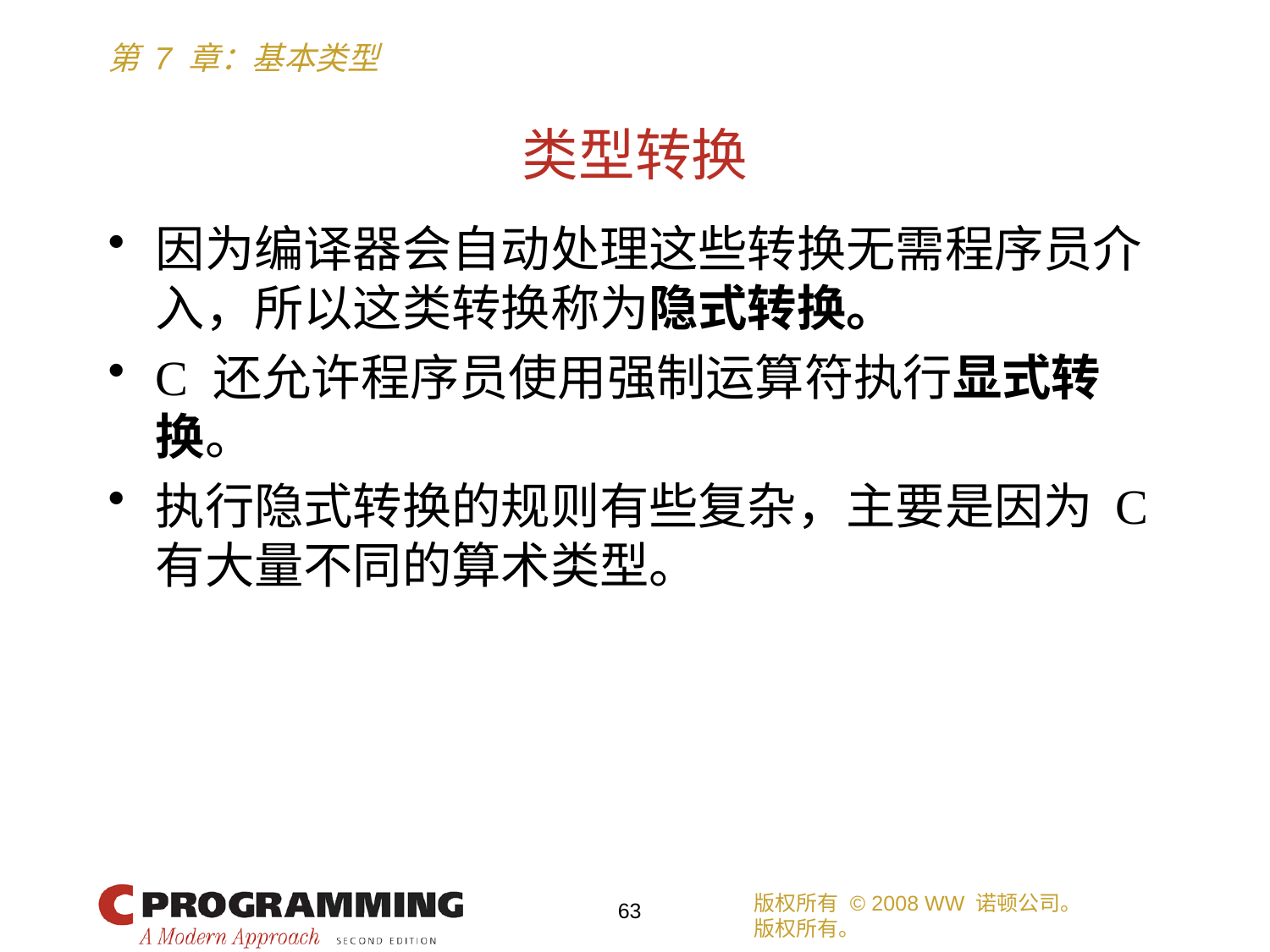

# 类型转换
因为编译器会自动处理这些转换无需程序员介入，所以这类转换称为隐式转换。
C 还允许程序员使用强制运算符执行显式转换。
执行隐式转换的规则有些复杂，主要是因为 C 有大量不同的算术类型。
版权所有 © 2008 WW 诺顿公司。
版权所有。
63